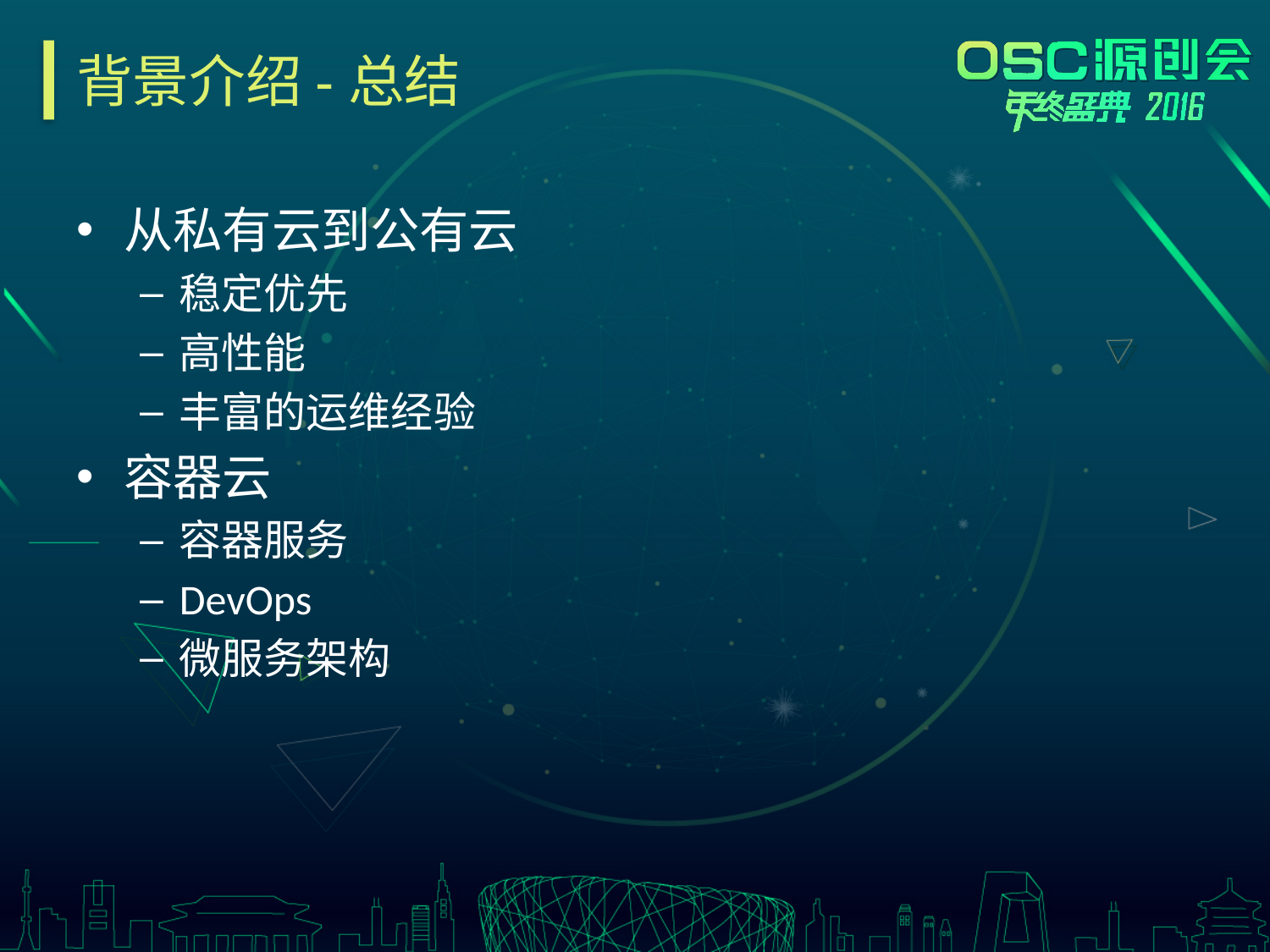

# 背景介绍-总结
从私有云到公有云
稳定优先
高性能
丰富的运维经验
容器云
容器服务
DevOps
微服务架构